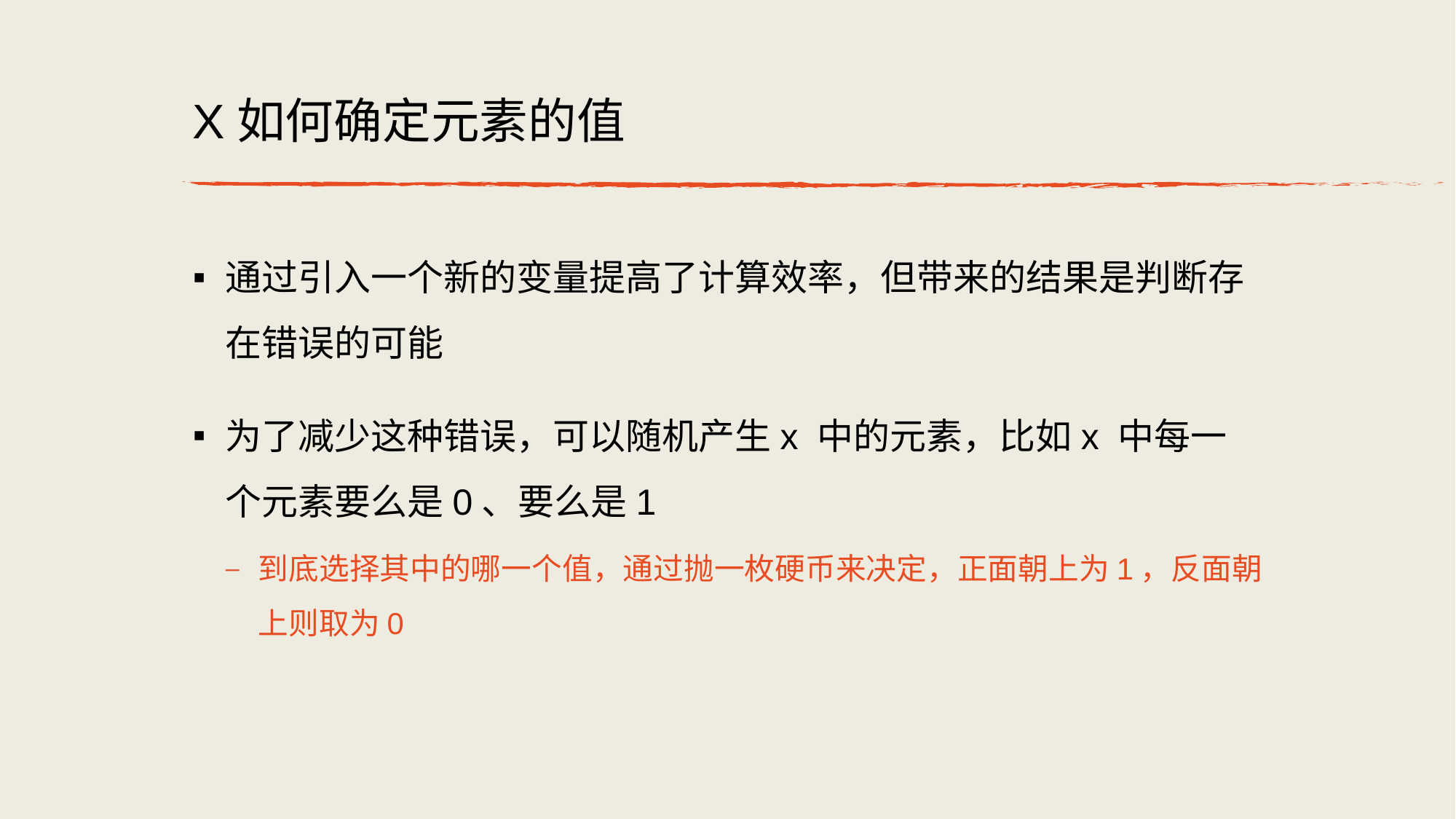

# X如何确定元素的值
通过引⼊⼀个新的变量提⾼了计算效率，但带来的结果是判断存在错误的可能
为了减少这种错误，可以随机产⽣x 中的元素，⽐如x 中每⼀个元素要么是0、要么是1
到底选择其中的哪⼀个值，通过抛⼀枚硬币来决定，正⾯朝上为1，反⾯朝上则取为0